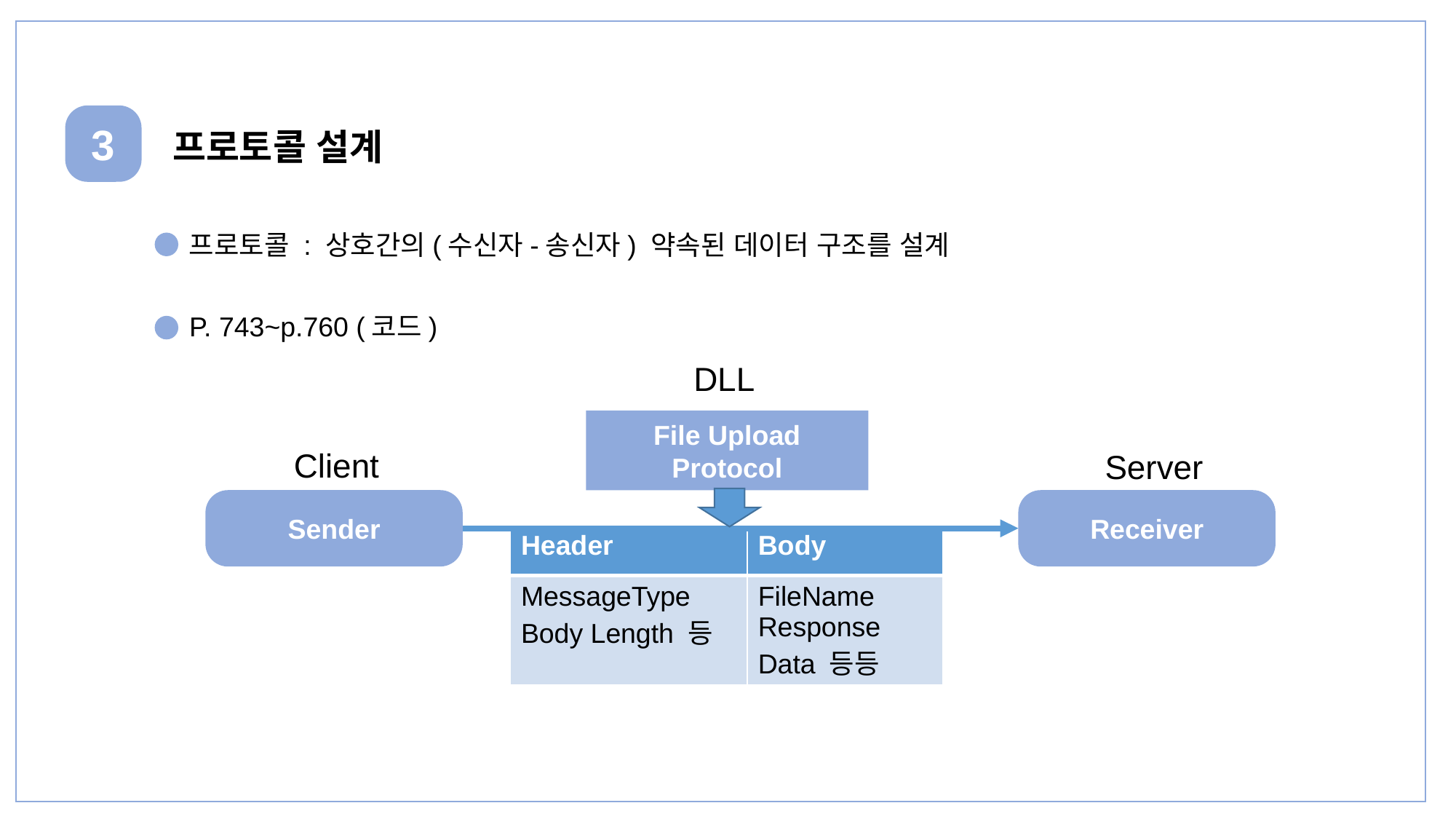

3
  프로토콜 설계

프로토콜 : 상호간의(수신자-송신자) 약속된 데이터 구조를 설계

P. 743~p.760 (코드)

DLL
File Upload Protocol
Client
Server

Sender
Receiver
| Header | Body |
| --- | --- |
| MessageType Body Length 등 | FileName Response Data 등등 |